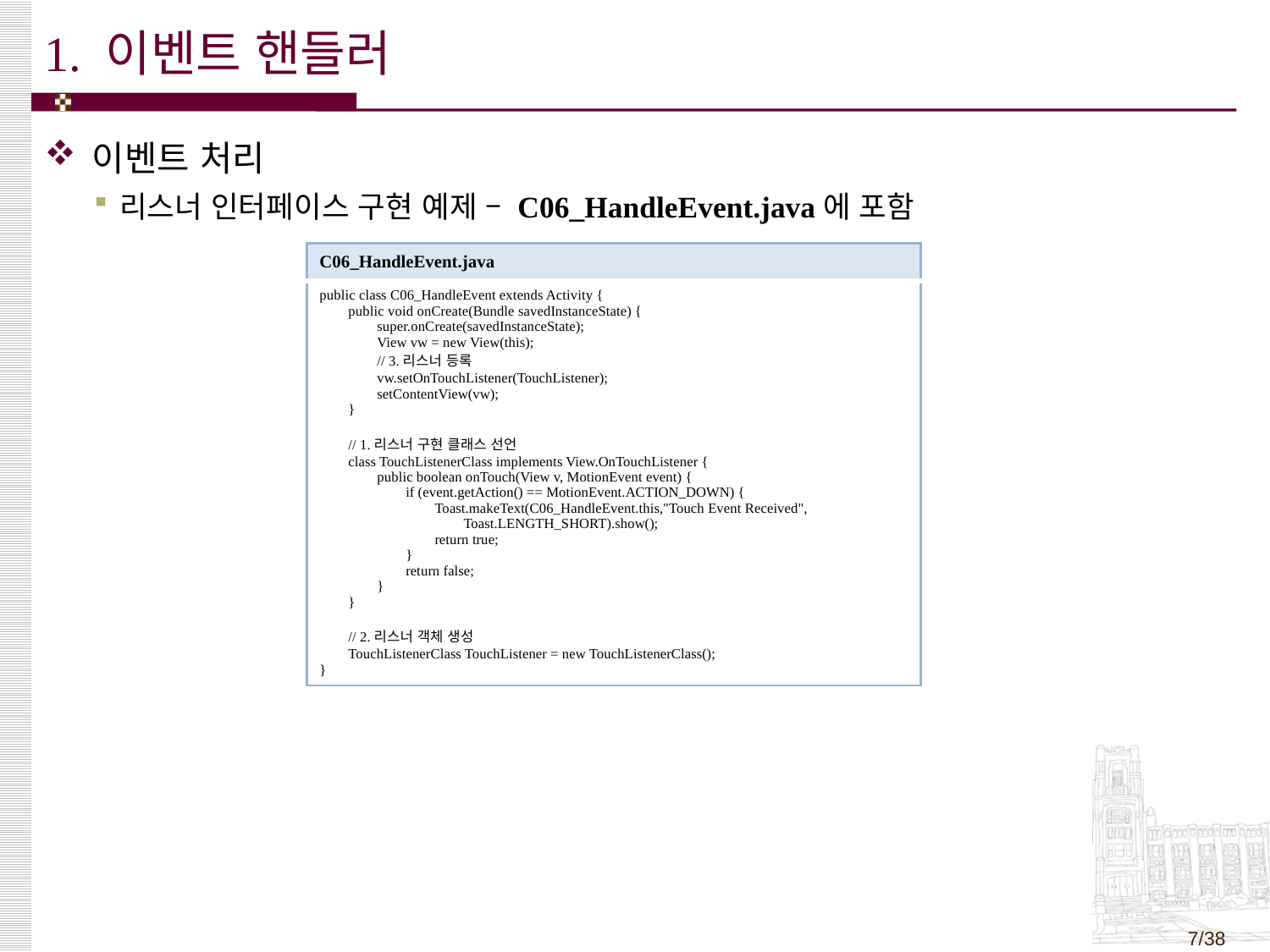

# 1. 이벤트 핸들러
이벤트 처리
리스너 인터페이스 구현 예제 – C06_HandleEvent.java에 포함
| C06\_HandleEvent.java |
| --- |
| public class C06\_HandleEvent extends Activity { public void onCreate(Bundle savedInstanceState) { super.onCreate(savedInstanceState); View vw = new View(this); // 3.리스너 등록 vw.setOnTouchListener(TouchListener); setContentView(vw); } // 1.리스너 구현 클래스 선언 class TouchListenerClass implements View.OnTouchListener { public boolean onTouch(View v, MotionEvent event) { if (event.getAction() == MotionEvent.ACTION\_DOWN) { Toast.makeText(C06\_HandleEvent.this,"Touch Event Received", Toast.LENGTH\_SHORT).show(); return true; } return false; } } // 2.리스너 객체 생성 TouchListenerClass TouchListener = new TouchListenerClass(); } |